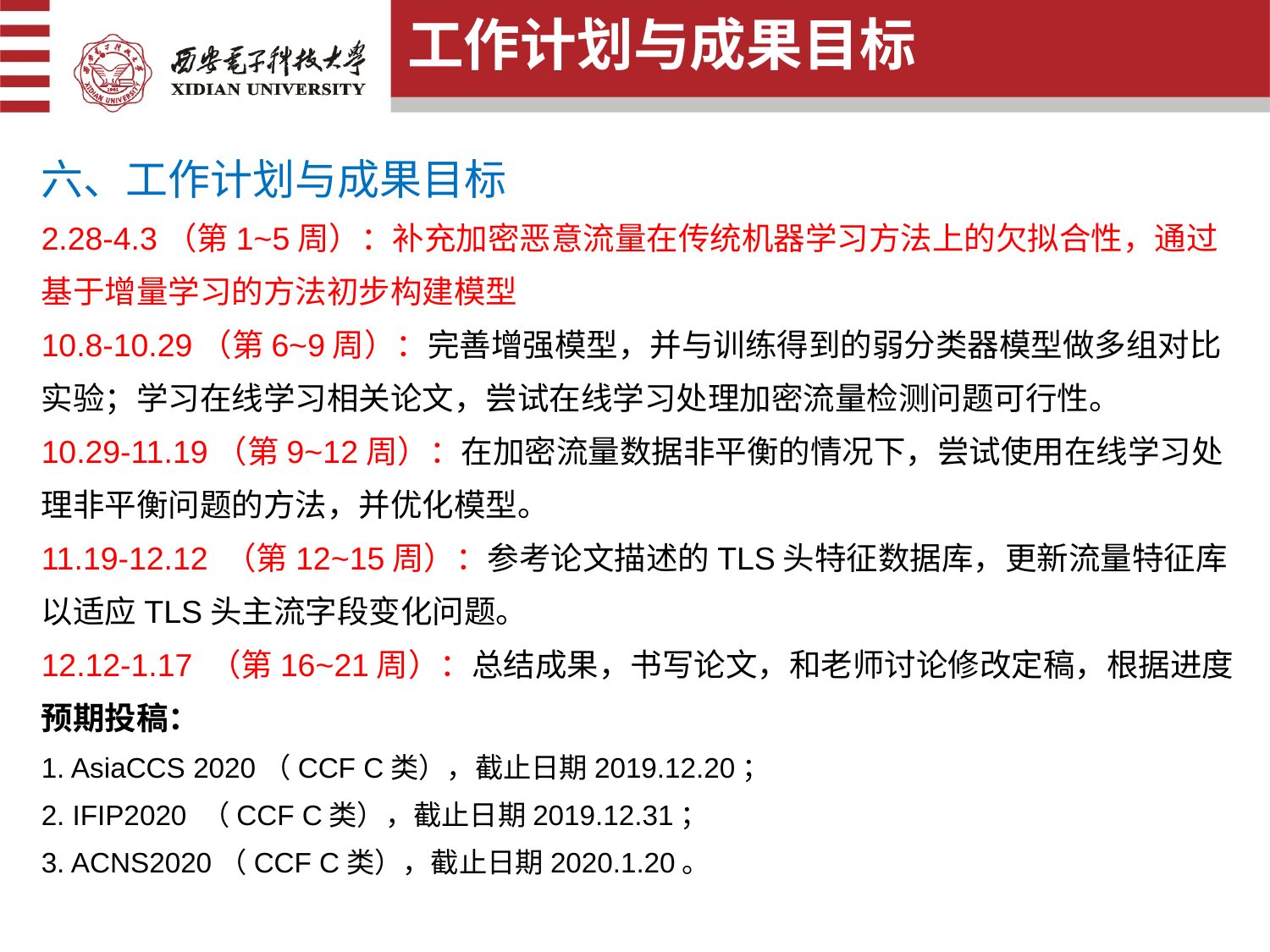

工作计划与成果目标
六、工作计划与成果目标
2.28-4.3（第1~5周）：补充加密恶意流量在传统机器学习方法上的欠拟合性，通过基于增量学习的方法初步构建模型
10.8-10.29（第6~9周）：完善增强模型，并与训练得到的弱分类器模型做多组对比实验；学习在线学习相关论文，尝试在线学习处理加密流量检测问题可行性。
10.29-11.19（第9~12周）：在加密流量数据非平衡的情况下，尝试使用在线学习处理非平衡问题的方法，并优化模型。
11.19-12.12 （第12~15周）：参考论文描述的TLS头特征数据库，更新流量特征库以适应TLS头主流字段变化问题。
12.12-1.17 （第16~21周）：总结成果，书写论文，和老师讨论修改定稿，根据进度预期投稿：
1. AsiaCCS 2020（CCF C类），截止日期2019.12.20；
2. IFIP2020 （CCF C类），截止日期2019.12.31；
3. ACNS2020（CCF C类），截止日期2020.1.20。